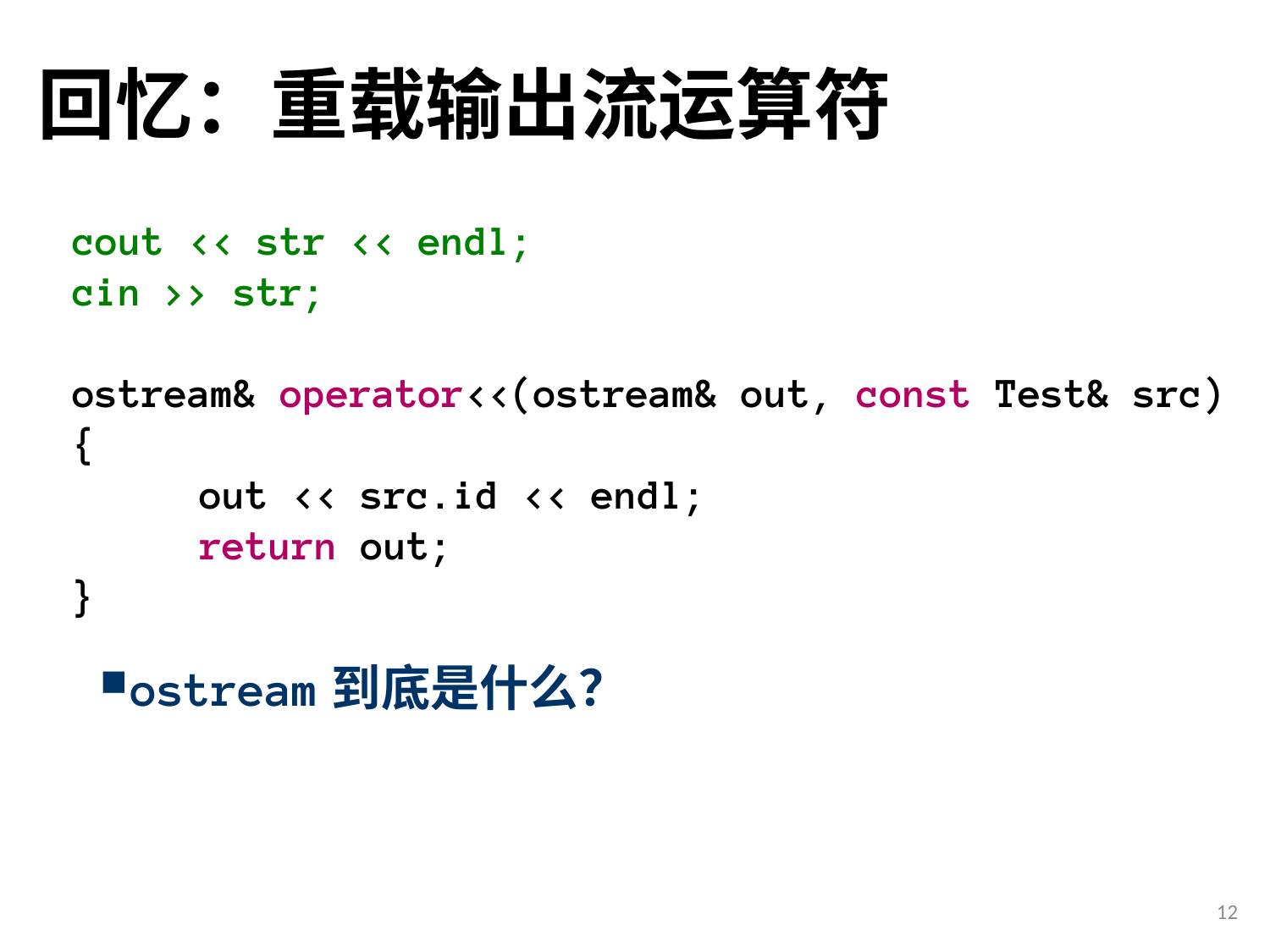

# 回忆：重载输出流运算符
cout << str << endl;
cin >> str;

ostream& operator<<(ostream& out, const Test& src)
{
	out << src.id << endl;
	return out;
}

ostream到底是什么？
12